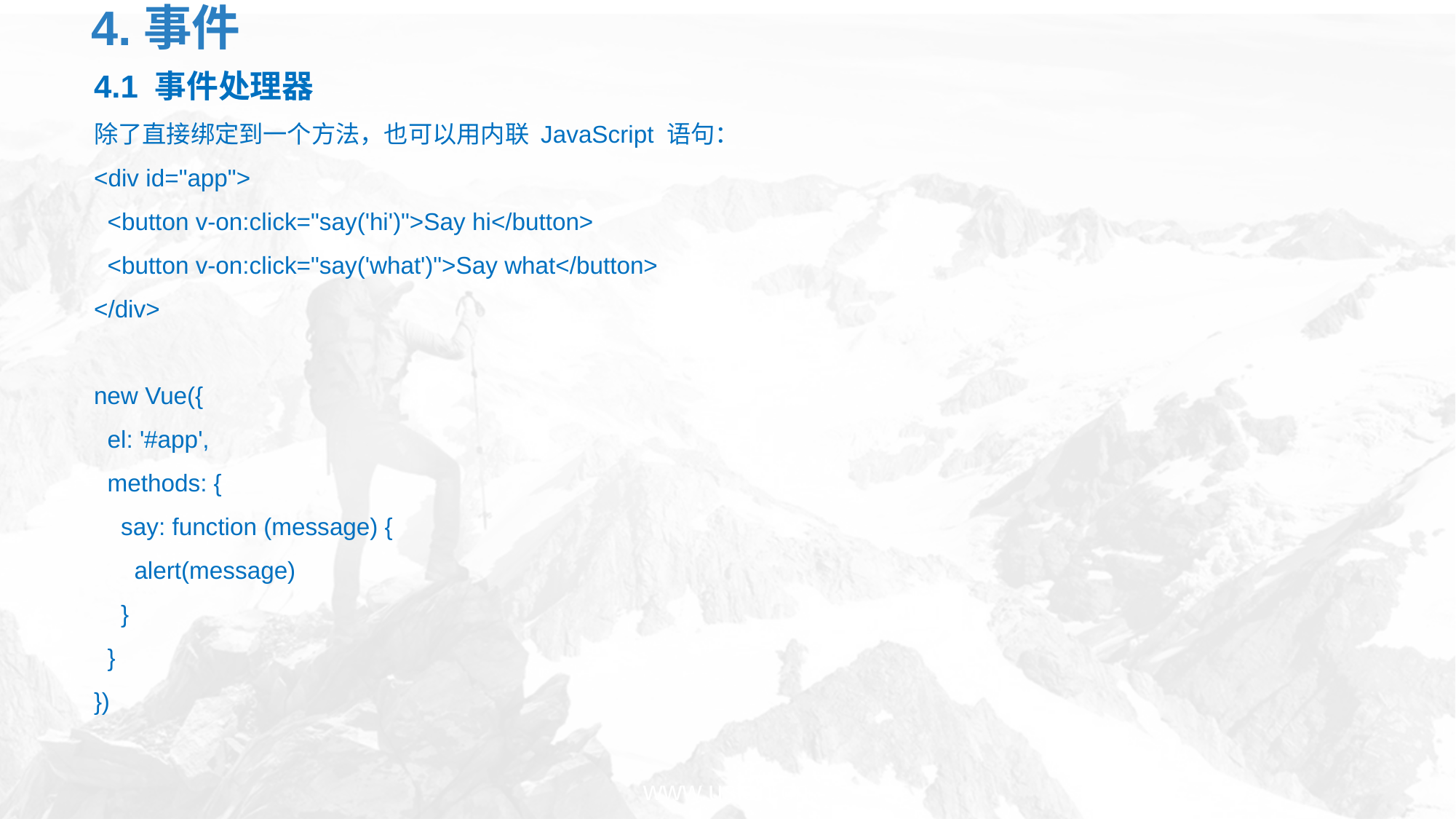

# 4.事件
4.1 事件处理器
除了直接绑定到一个方法，也可以用内联 JavaScript 语句：
<div id="app">
  <button v-on:click="say('hi')">Say hi</button>
  <button v-on:click="say('what')">Say what</button>
</div>

new Vue({
  el: '#app',
  methods: {
    say: function (message) {
      alert(message)
    }
  }
})
www.usian.cn